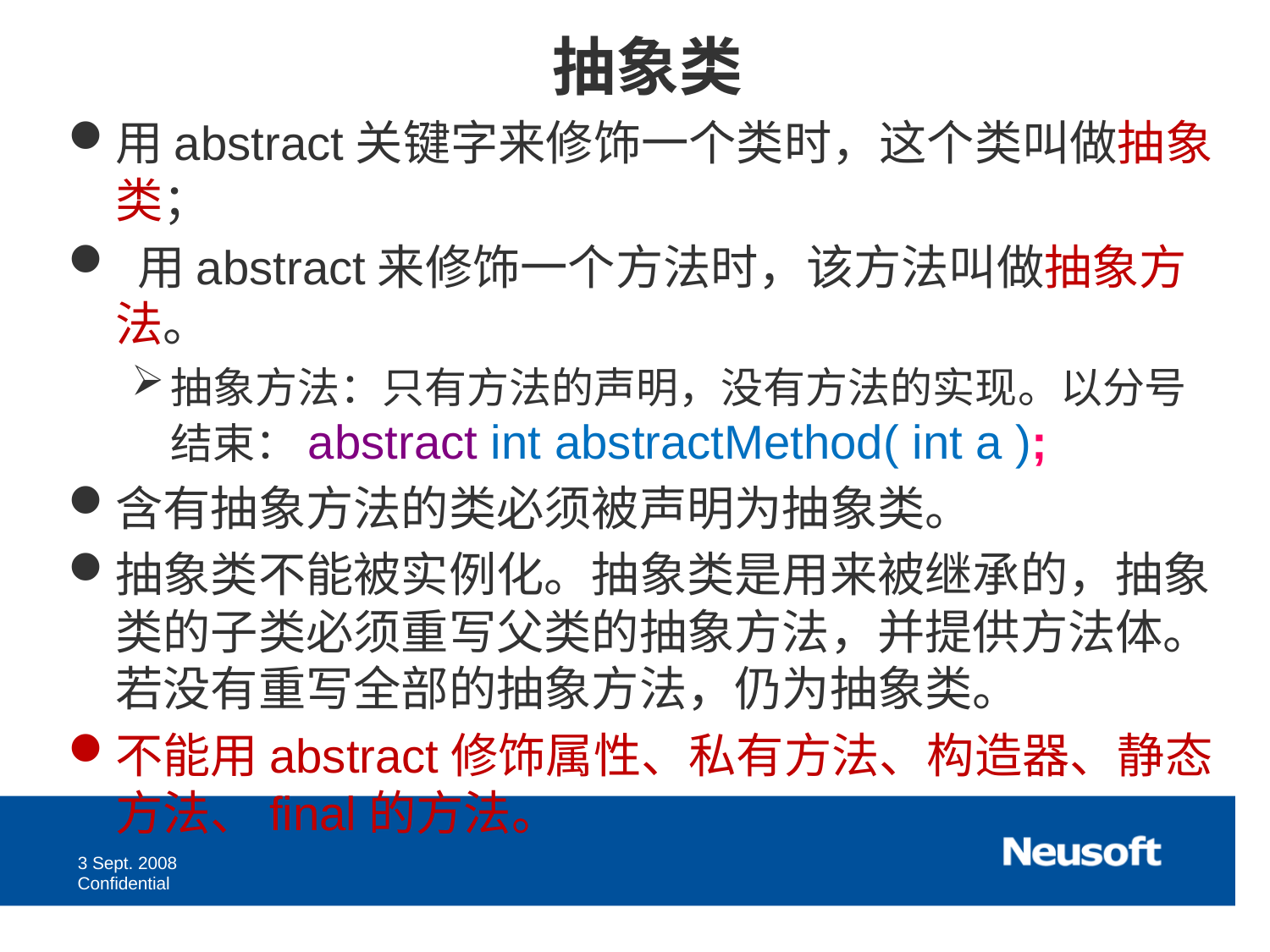

抽象类
用abstract关键字来修饰一个类时，这个类叫做抽象类；
 用abstract来修饰一个方法时，该方法叫做抽象方法。
抽象方法：只有方法的声明，没有方法的实现。以分号结束：abstract int abstractMethod( int a );
含有抽象方法的类必须被声明为抽象类。
抽象类不能被实例化。抽象类是用来被继承的，抽象类的子类必须重写父类的抽象方法，并提供方法体。若没有重写全部的抽象方法，仍为抽象类。
不能用abstract修饰属性、私有方法、构造器、静态方法、final的方法。